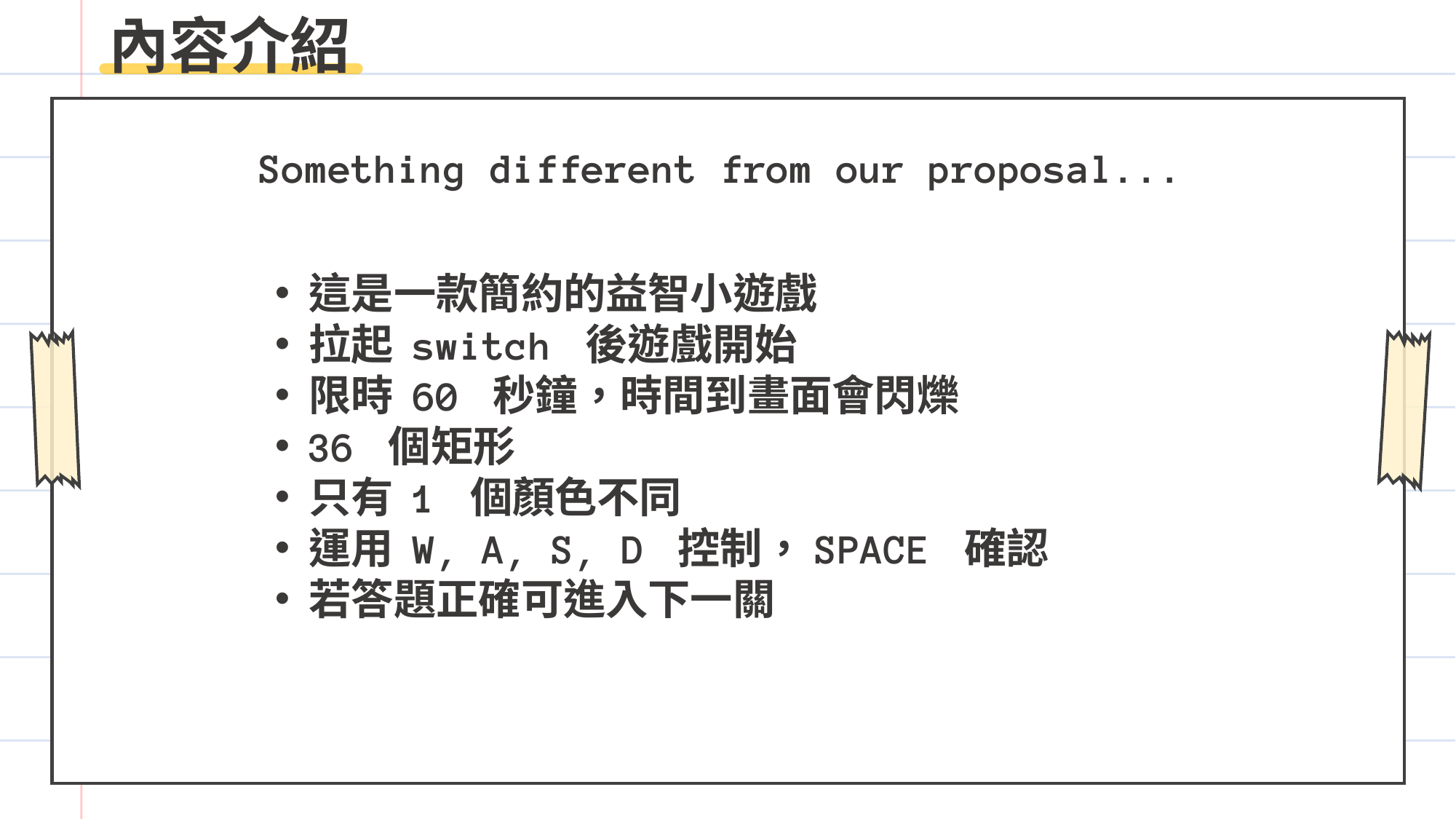

內容介紹

Something different from our proposal...
這是一款簡約的益智小遊戲
拉起 switch 後遊戲開始
限時 60 秒鐘，時間到畫面會閃爍
36 個矩形
只有 1 個顏色不同
運用 W, A, S, D 控制，SPACE 確認
若答題正確可進入下一關